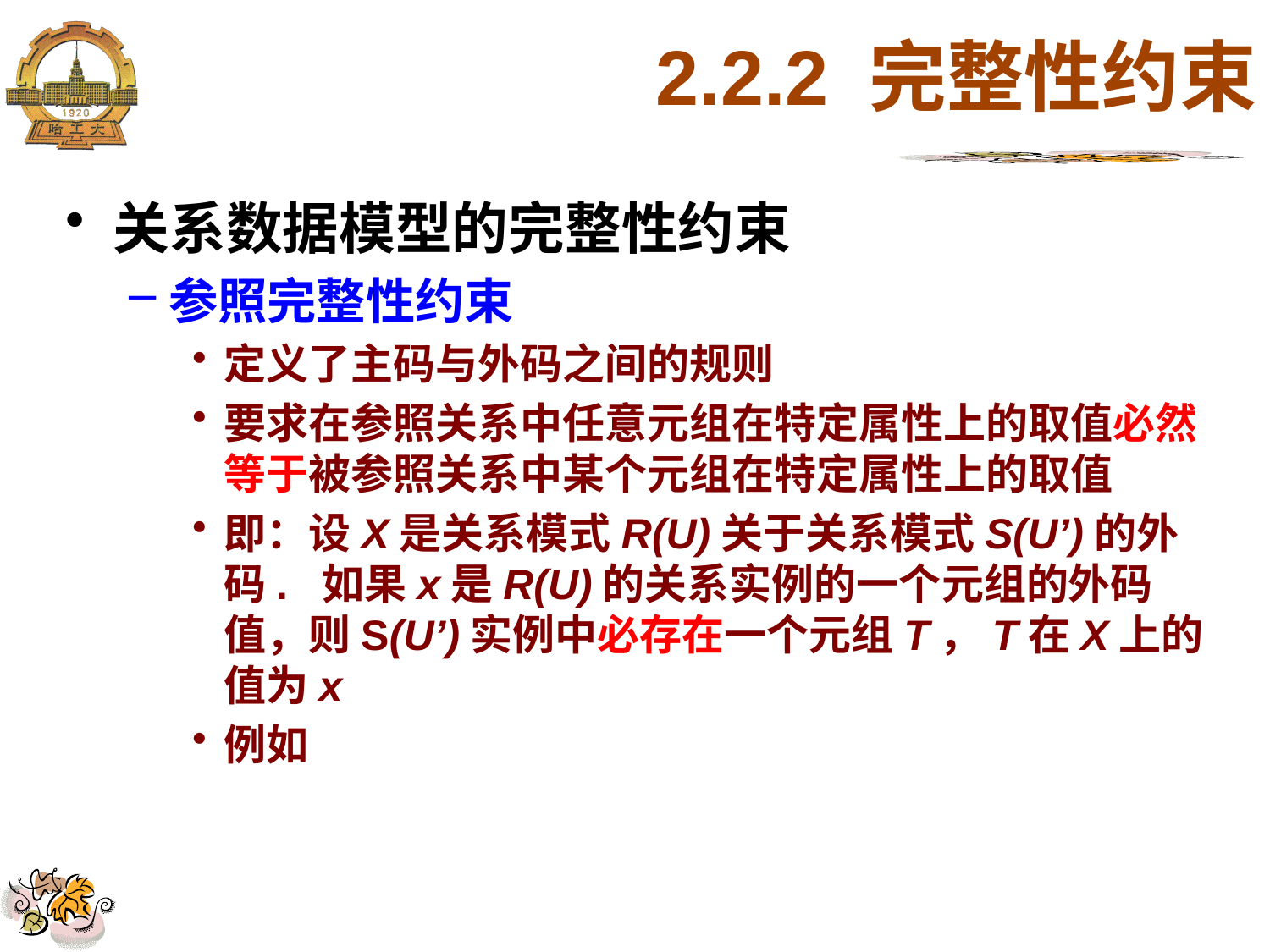

2.2.2 完整性约束
关系数据模型的完整性约束
参照完整性约束
定义了主码与外码之间的规则
要求在参照关系中任意元组在特定属性上的取值必然等于被参照关系中某个元组在特定属性上的取值
即：设X是关系模式R(U)关于关系模式S(U’)的外码.  如果x是R(U)的关系实例的一个元组的外码值，则S(U’)实例中必存在一个元组T，T在X上的值为x
例如